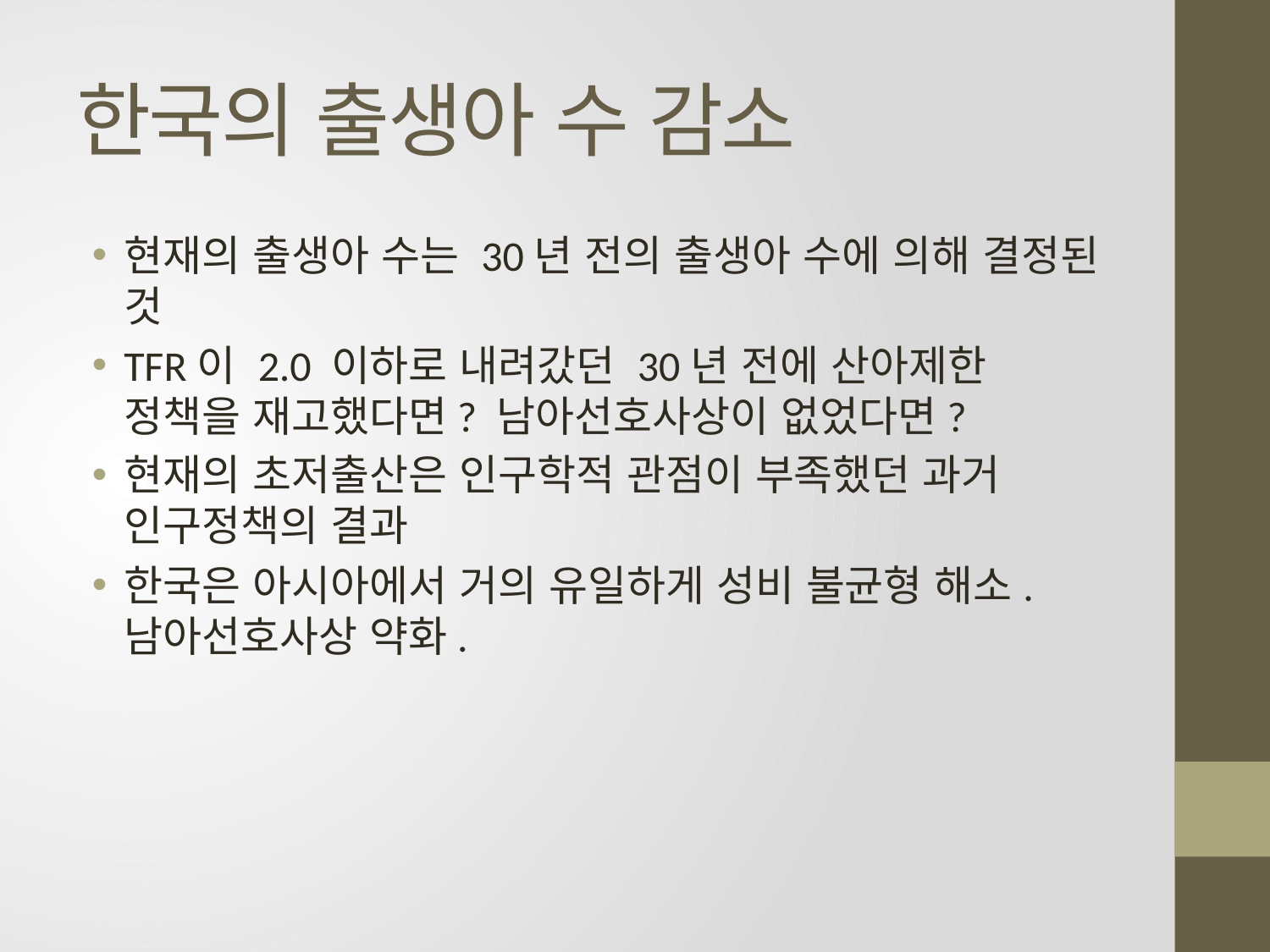

# 한국의 출생아 수 감소
현재의 출생아 수는 30년 전의 출생아 수에 의해 결정된 것
TFR이 2.0 이하로 내려갔던 30년 전에 산아제한 정책을 재고했다면? 남아선호사상이 없었다면?
현재의 초저출산은 인구학적 관점이 부족했던 과거 인구정책의 결과
한국은 아시아에서 거의 유일하게 성비 불균형 해소. 남아선호사상 약화.